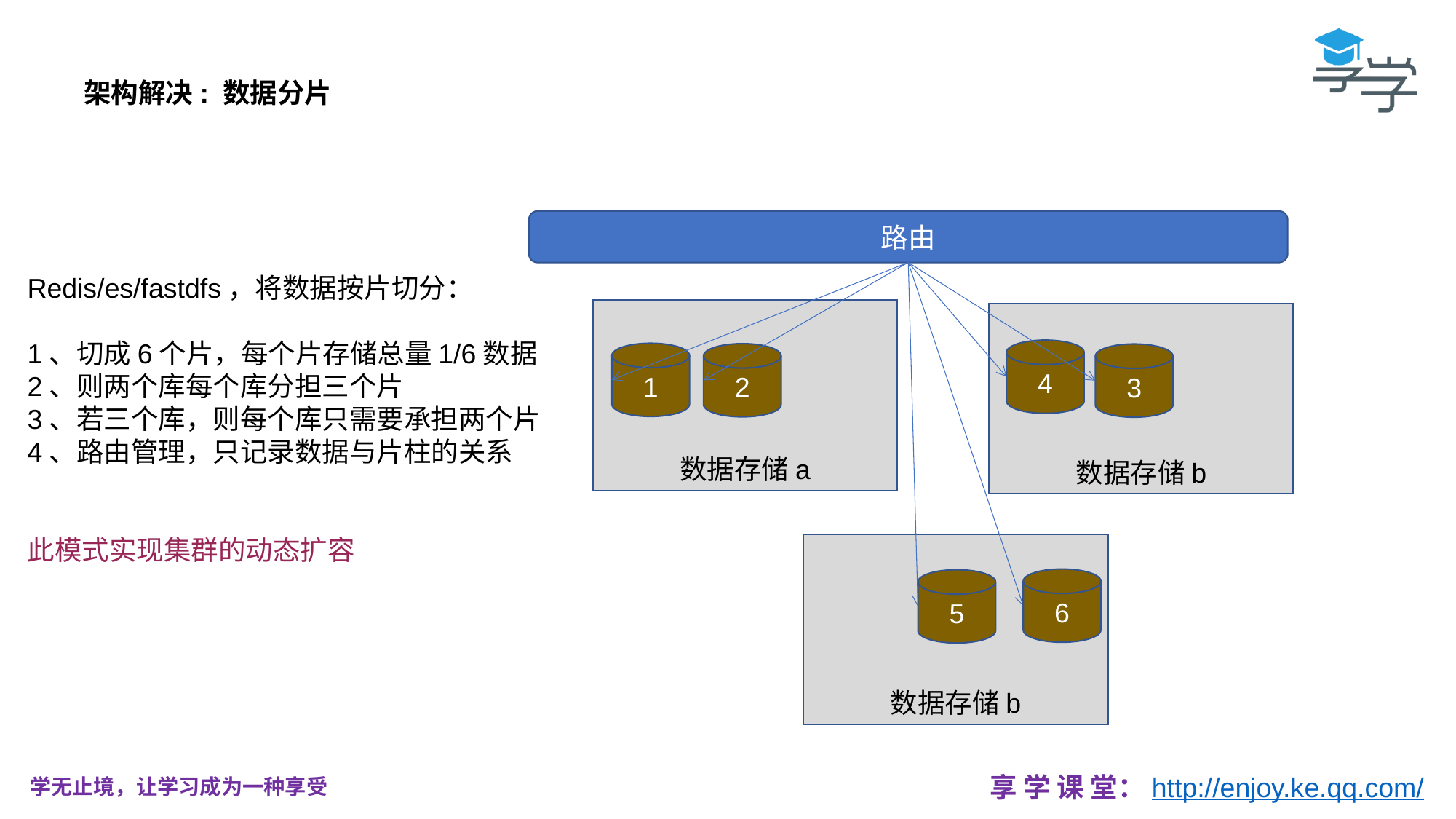

架构解决: 数据分片
路由
Redis/es/fastdfs，将数据按片切分：

1、切成6个片，每个片存储总量1/6数据
2、则两个库每个库分担三个片
3、若三个库，则每个库只需要承担两个片
4、路由管理，只记录数据与片柱的关系

此模式实现集群的动态扩容
数据存储a
数据存储b
4
1
2
3
数据存储b
6
5